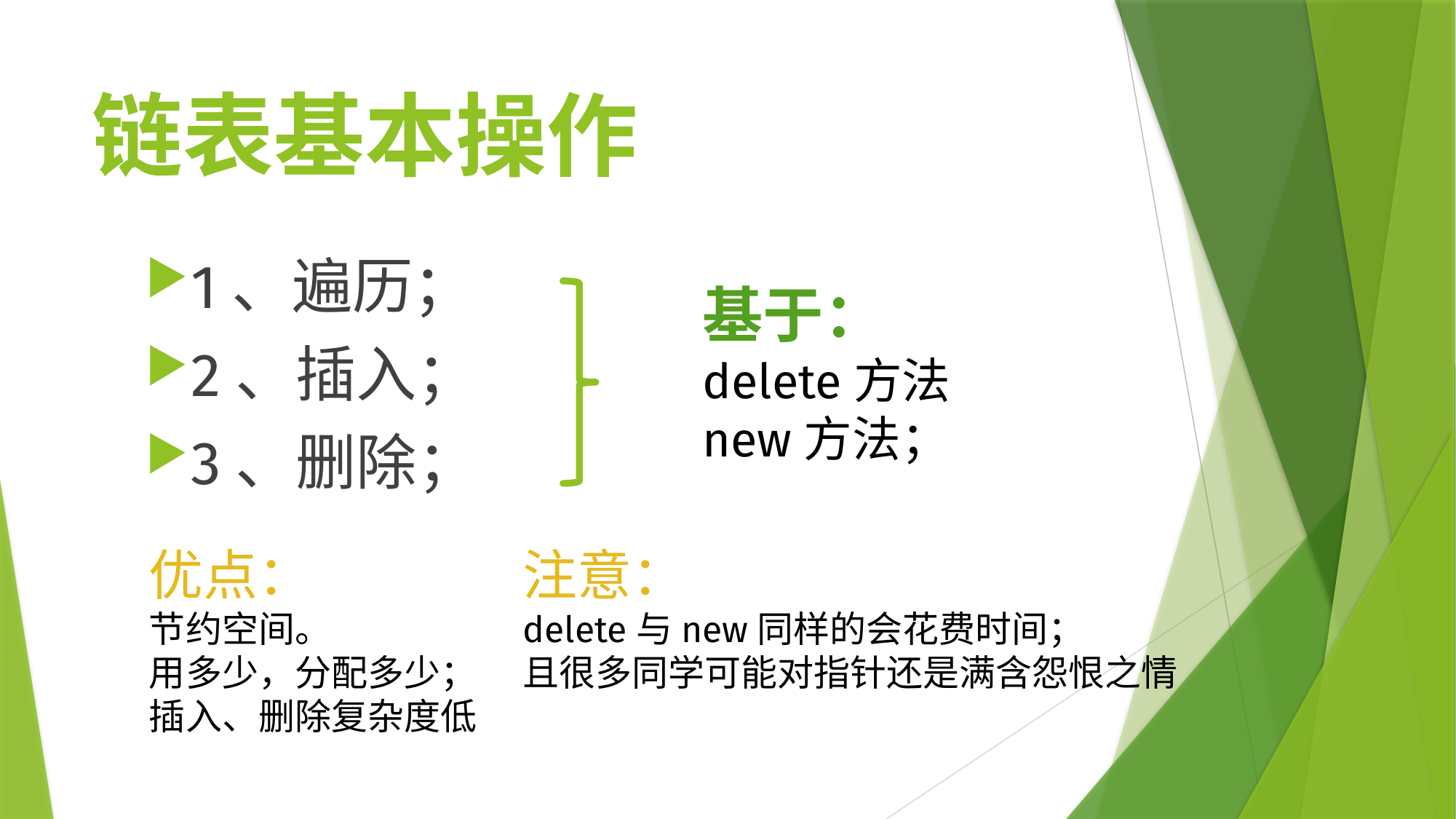

# 链表基本操作
1、遍历；
2、插入；
3、删除；

基于：
delete方法
new方法；

优点：
节约空间。
用多少，分配多少；
插入、删除复杂度低

注意：
delete与new同样的会花费时间；
且很多同学可能对指针还是满含怨恨之情